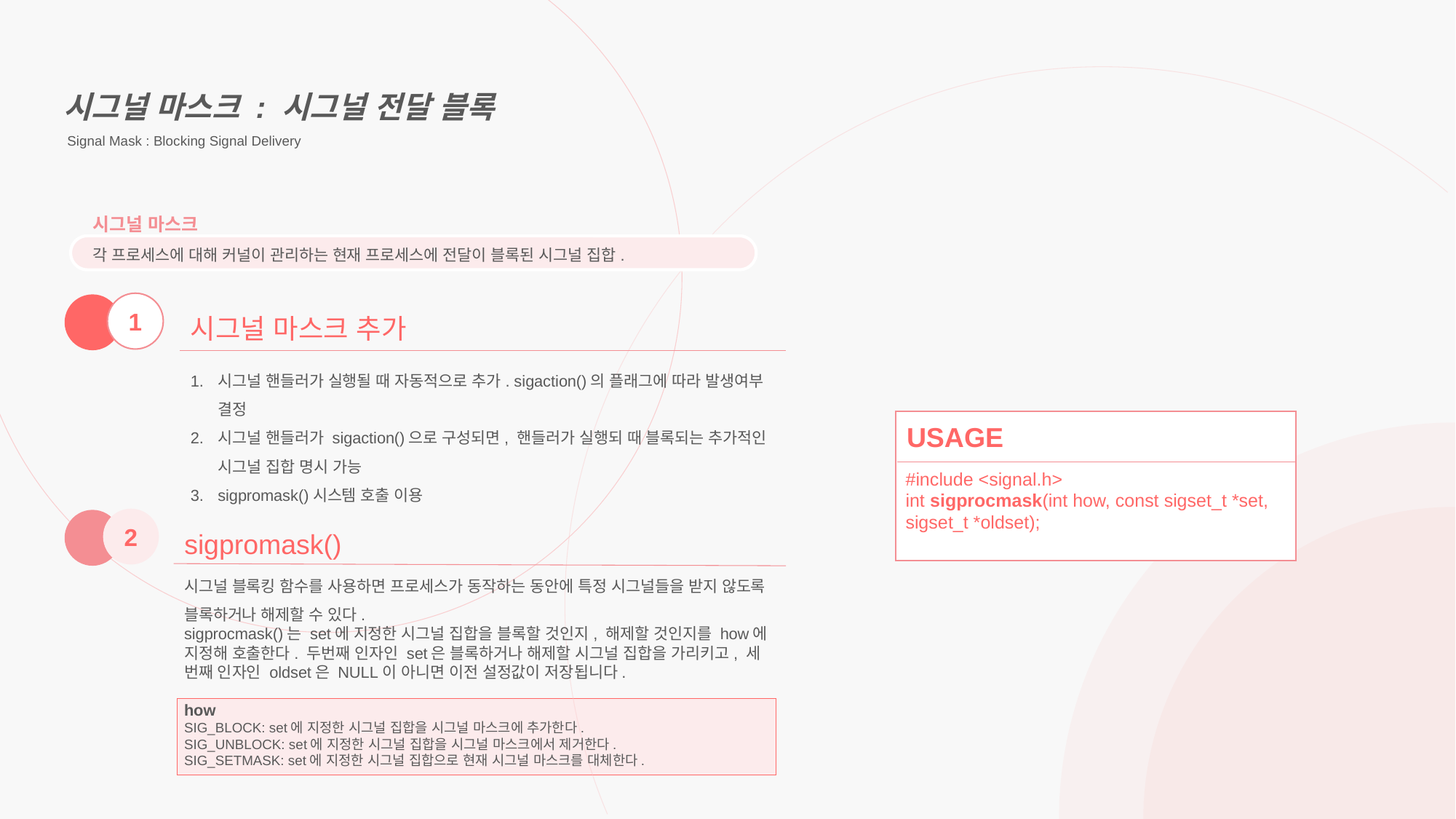

시그널 마스크 : 시그널 전달 블록
 Signal Mask : Blocking Signal Delivery

시그널 마스크

각 프로세스에 대해 커널이 관리하는 현재 프로세스에 전달이 블록된 시그널 집합.
1

시그널 마스크 추가
시그널 핸들러가 실행될 때 자동적으로 추가. sigaction()의 플래그에 따라 발생여부 결정
시그널 핸들러가 sigaction()으로 구성되면, 핸들러가 실행되 때 블록되는 추가적인 시그널 집합 명시 가능
sigpromask()시스템 호출 이용

USAGE

#include <signal.h>
int sigprocmask(int how, const sigset_t *set, sigset_t *oldset);

2

sigpromask()
시그널 블록킹 함수를 사용하면 프로세스가 동작하는 동안에 특정 시그널들을 받지 않도록 블록하거나 해제할 수 있다.
sigprocmask()는 set에 지정한 시그널 집합을 블록할 것인지, 해제할 것인지를 how에 지정해 호출한다. 두번째 인자인 set은 블록하거나 해제할 시그널 집합을 가리키고, 세 번째 인자인 oldset은 NULL이 아니면 이전 설정값이 저장됩니다.

how
SIG_BLOCK: set에 지정한 시그널 집합을 시그널 마스크에 추가한다.
SIG_UNBLOCK: set에 지정한 시그널 집합을 시그널 마스크에서 제거한다.
SIG_SETMASK: set에 지정한 시그널 집합으로 현재 시그널 마스크를 대체한다.